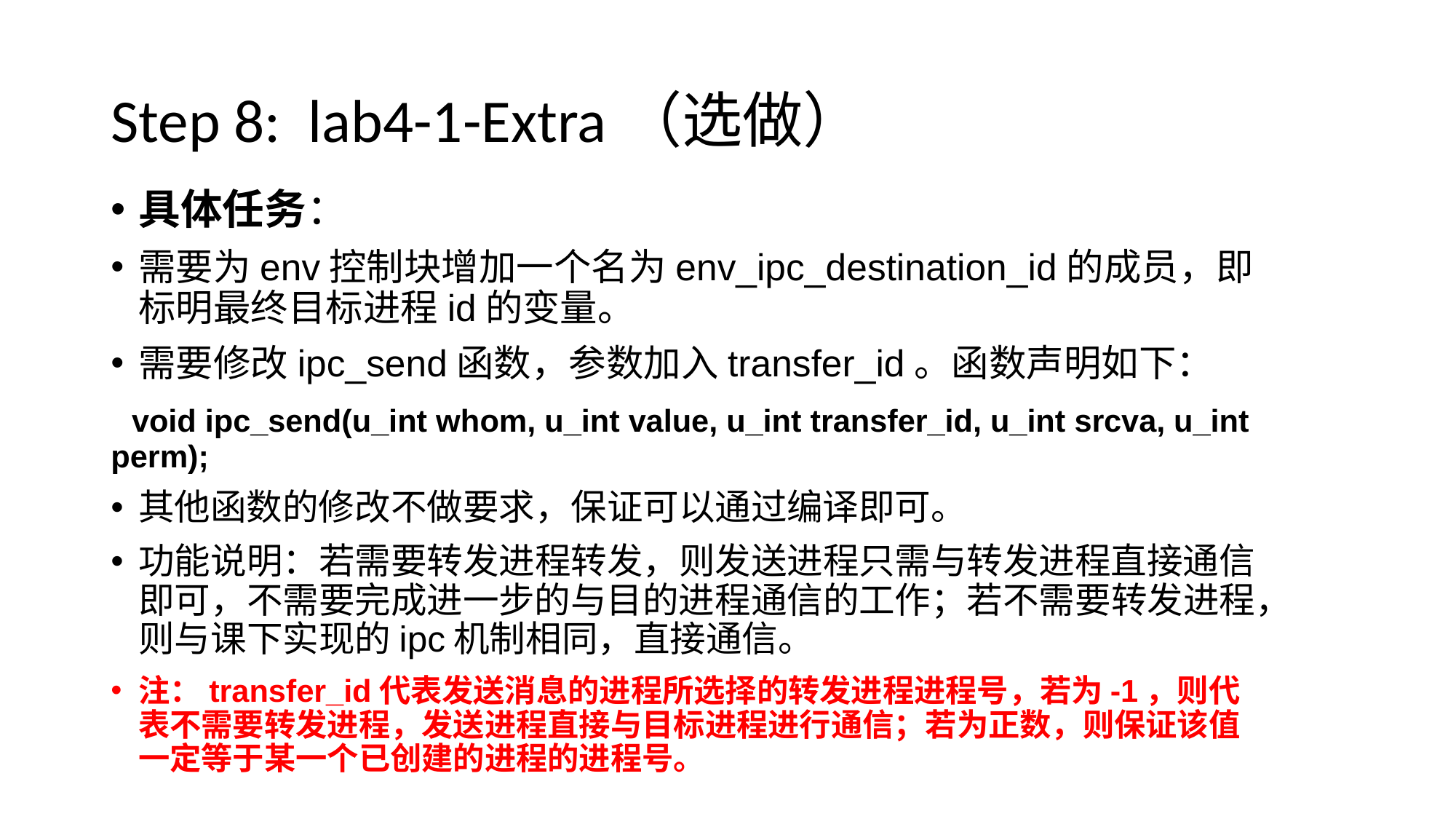

# Step 8:  lab4-1-Extra（选做）
具体任务：
需要为env控制块增加一个名为env_ipc_destination_id的成员，即标明最终目标进程id的变量。
需要修改ipc_send函数，参数加入transfer_id。函数声明如下：
  void ipc_send(u_int whom, u_int value, u_int transfer_id, u_int srcva, u_int perm);
其他函数的修改不做要求，保证可以通过编译即可。
功能说明：若需要转发进程转发，则发送进程只需与转发进程直接通信即可，不需要完成进一步的与目的进程通信的工作；若不需要转发进程，则与课下实现的ipc机制相同，直接通信。
注：transfer_id代表发送消息的进程所选择的转发进程进程号，若为-1，则代表不需要转发进程，发送进程直接与目标进程进行通信；若为正数，则保证该值一定等于某一个已创建的进程的进程号。